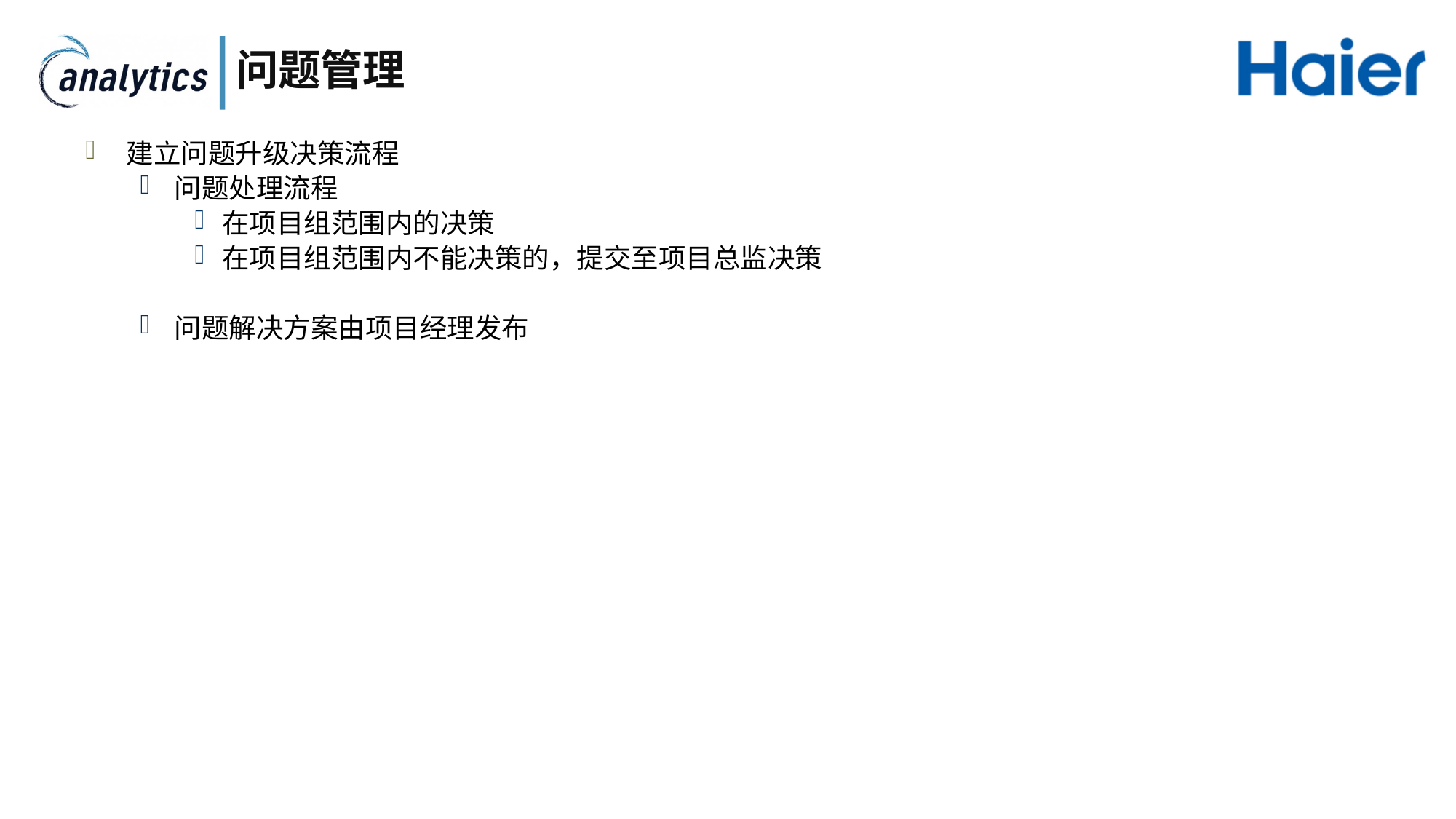

# 问题管理
建立问题升级决策流程
问题处理流程
在项目组范围内的决策
在项目组范围内不能决策的，提交至项目总监决策

问题解决方案由项目经理发布